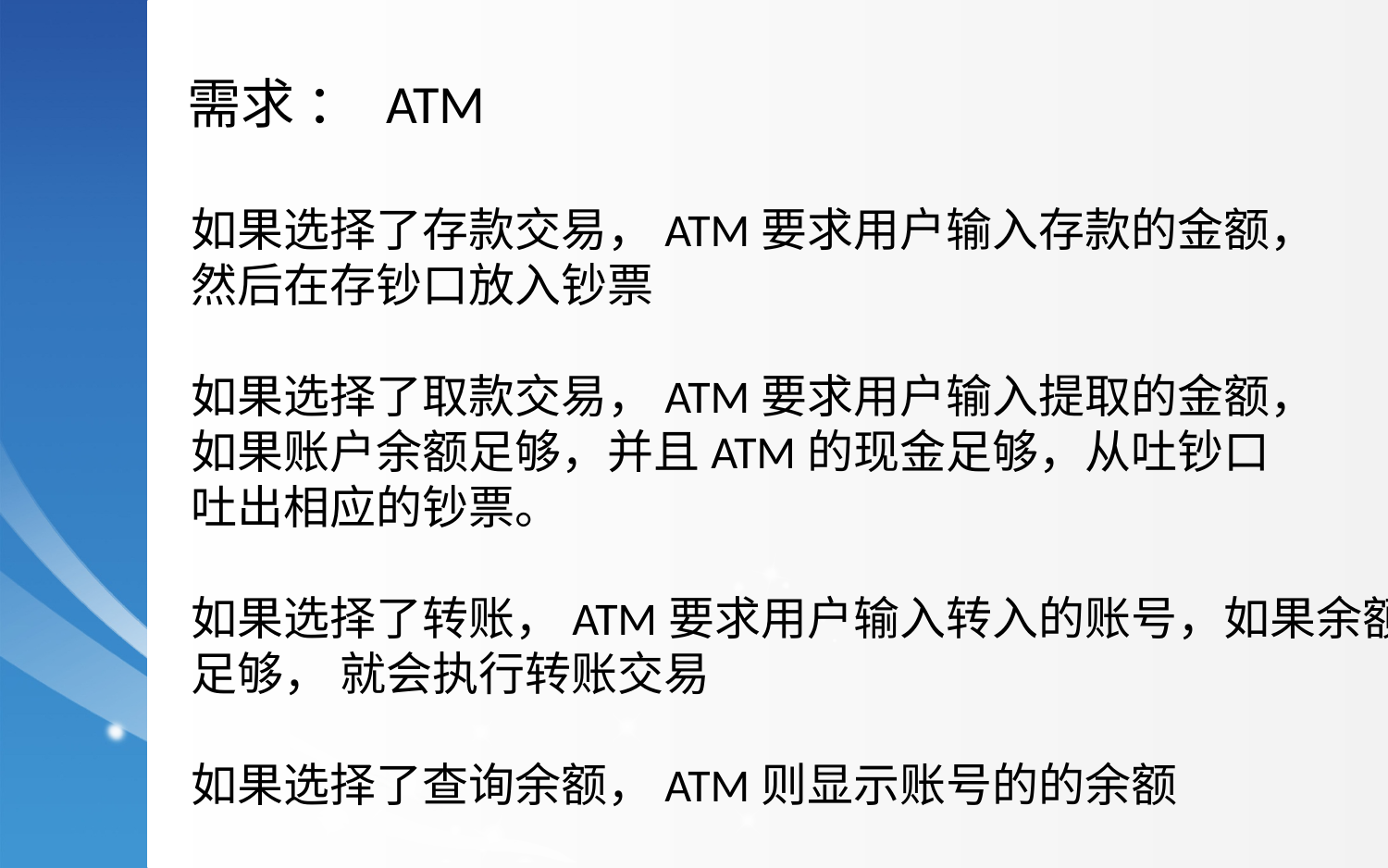

需求 ： ATM

如果选择了存款交易，ATM要求用户输入存款的金额，
然后在存钞口放入钞票

如果选择了取款交易，ATM要求用户输入提取的金额，
如果账户余额足够，并且ATM的现金足够，从吐钞口
吐出相应的钞票。

如果选择了转账，ATM要求用户输入转入的账号，如果余额
足够， 就会执行转账交易

如果选择了查询余额，ATM则显示账号的的余额